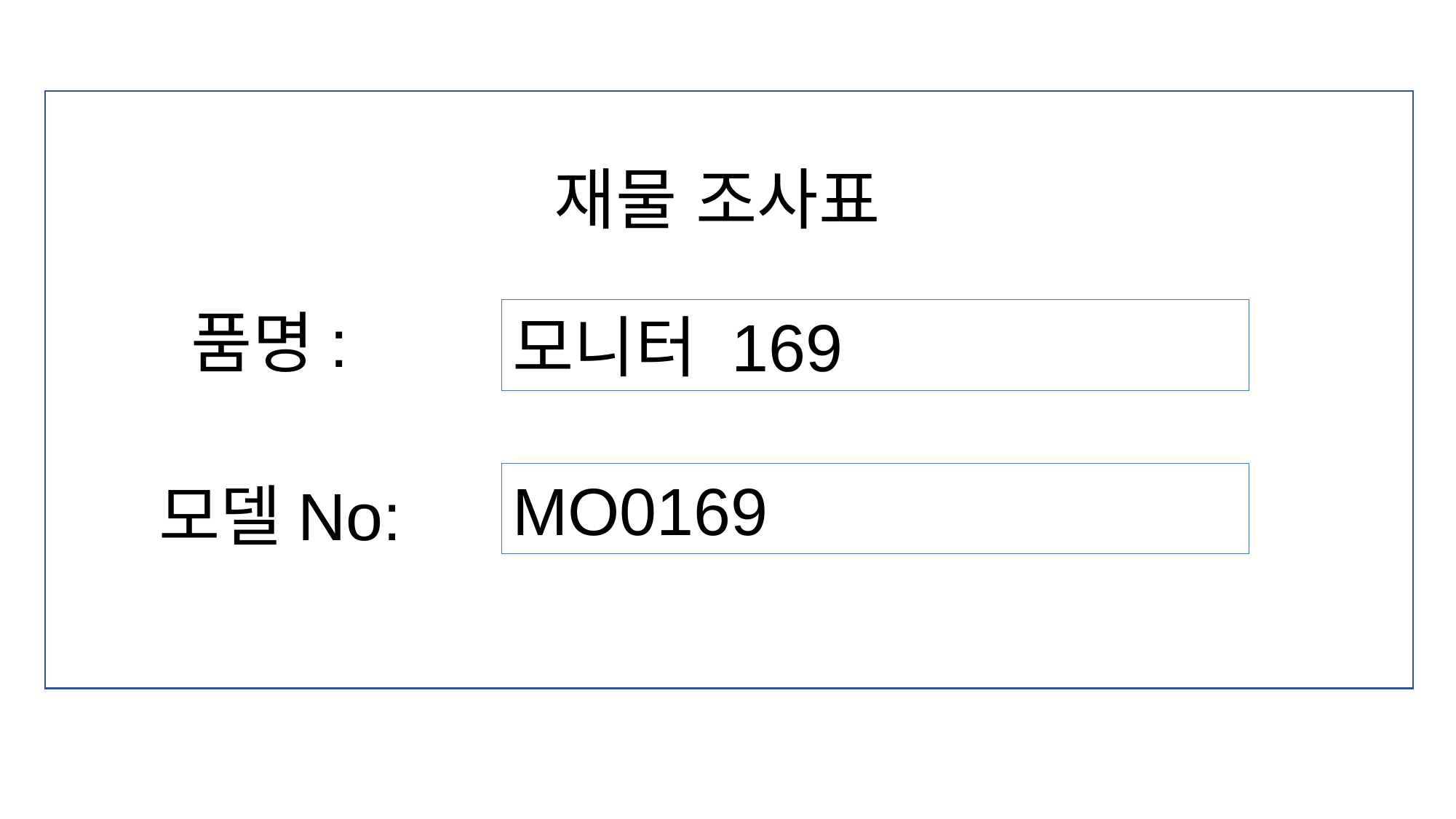

재물 조사표
품명:
모니터 169
MO0169
모델No: